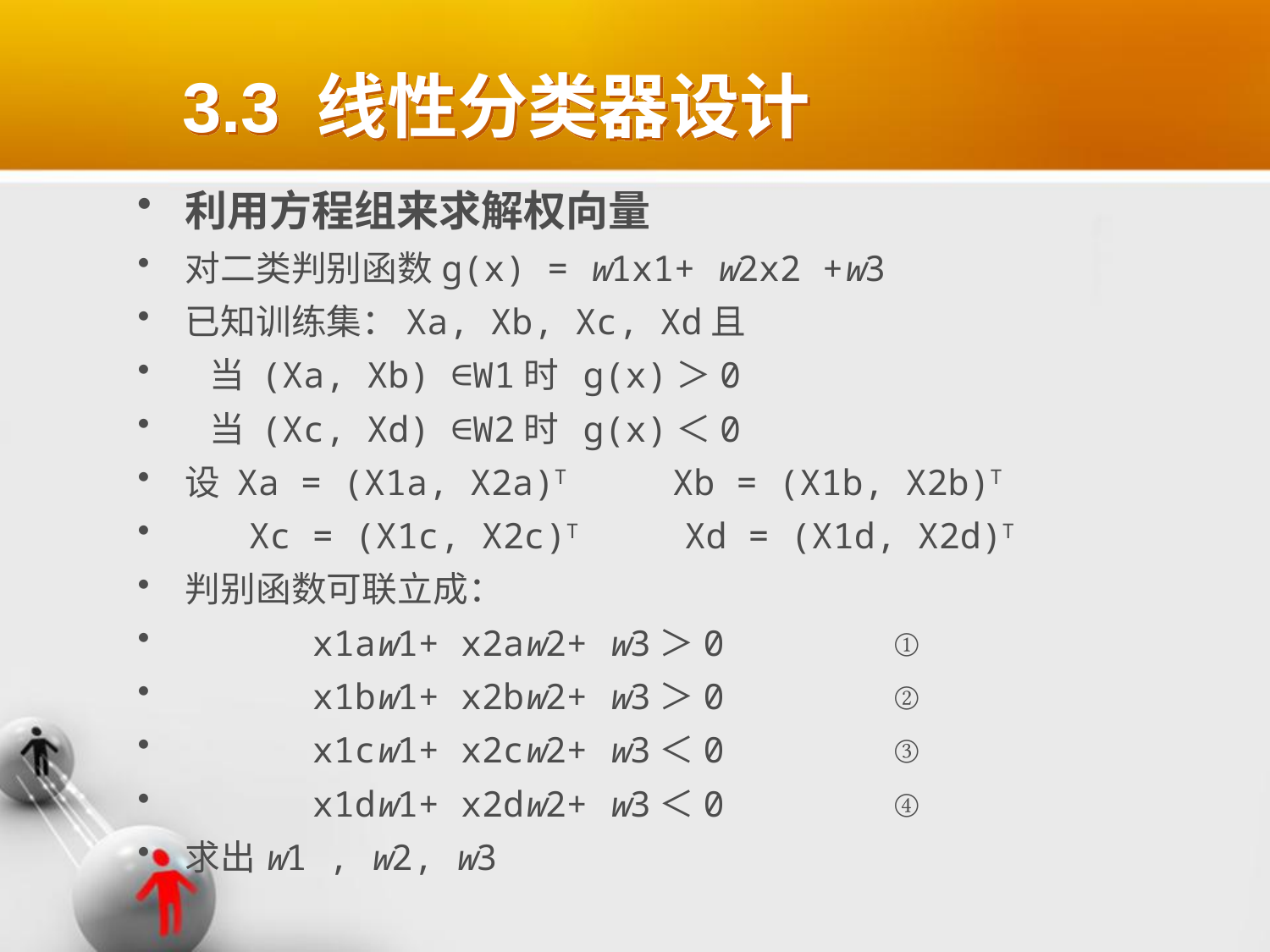

# 3.3 线性分类器设计
利用方程组来求解权向量
对二类判别函数g(x) = w1x1+ w2x2 +w3
已知训练集：Xa, Xb, Xc, Xd且
  当 (Xa, Xb) ∈W1时  g(x)＞0
  当 (Xc, Xd) ∈W2时  g(x)＜0
设 Xa = (X1a, X2a)T     Xb = (X1b, X2b)T
   Xc = (X1c, X2c)T     Xd = (X1d, X2d)T
判别函数可联立成：
      x1aw1+ x2aw2+ w3＞0        ①
      x1bw1+ x2bw2+ w3＞0        ②
      x1cw1+ x2cw2+ w3＜0        ③
      x1dw1+ x2dw2+ w3＜0        ④
求出w1 , w2, w3